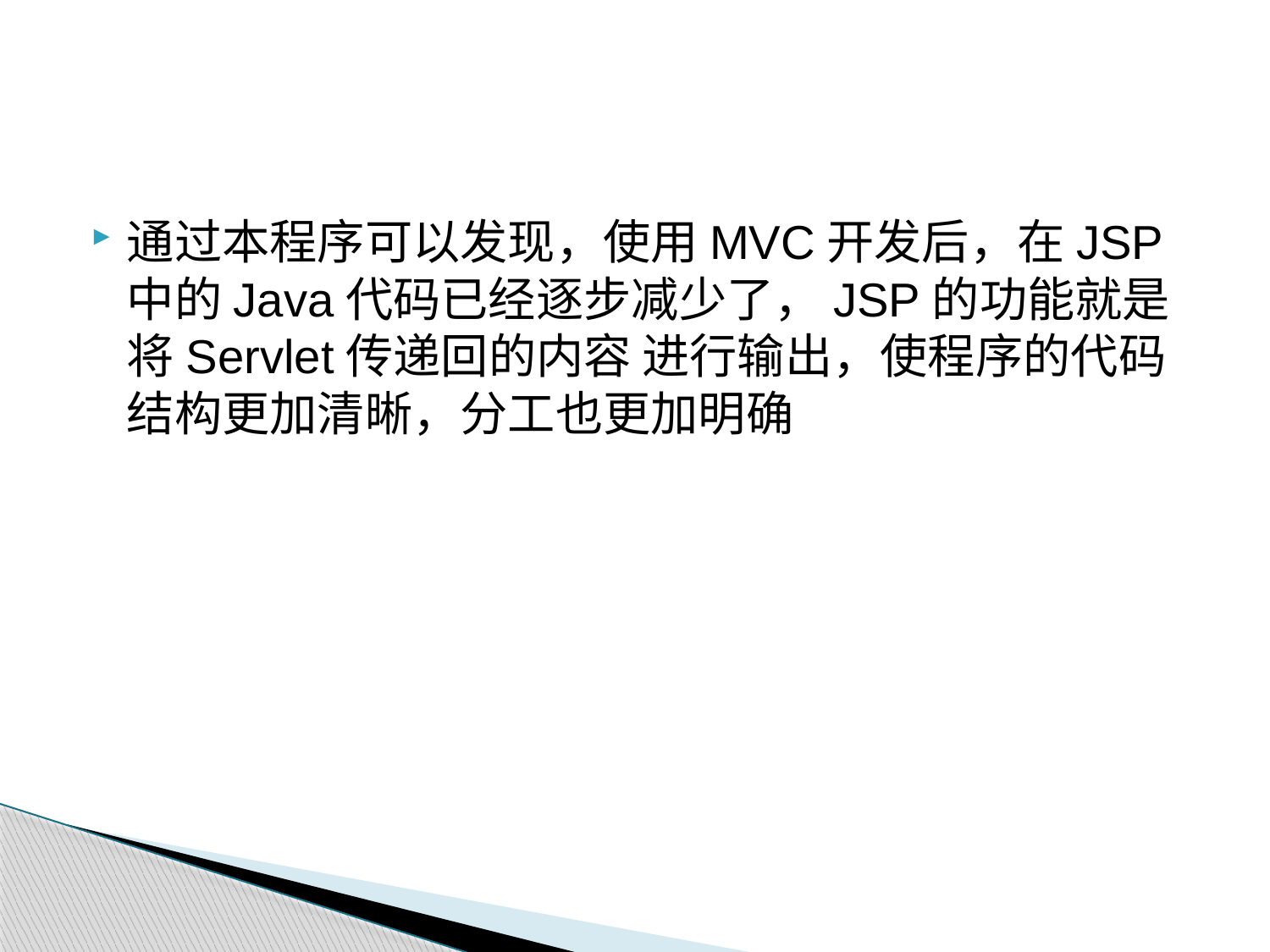

#
通过本程序可以发现，使用MVC开发后，在JSP中的Java代码已经逐步减少了，JSP的功能就是将Servlet传递回的内容 进行输出，使程序的代码结构更加清晰，分工也更加明确